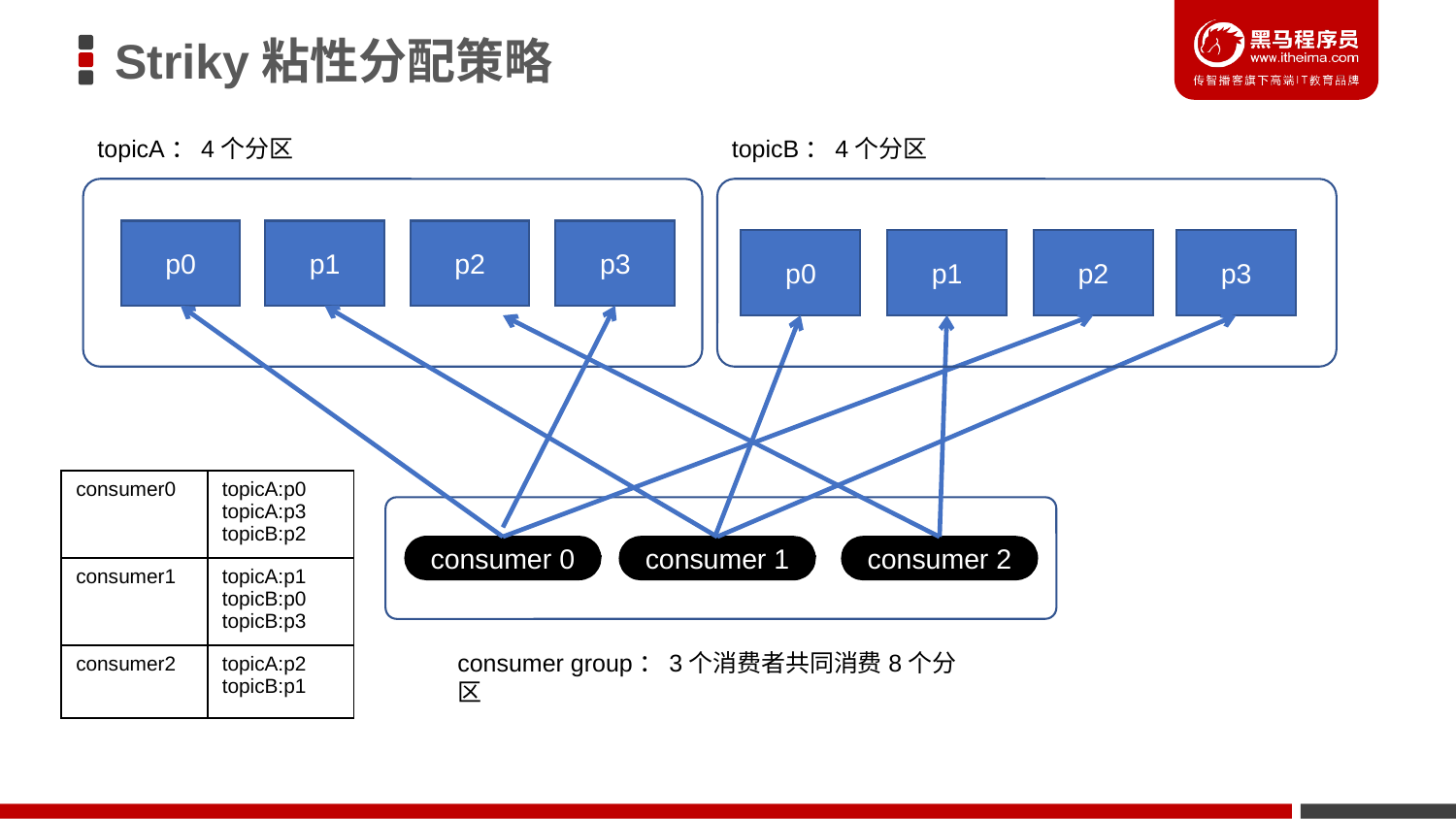

# Striky粘性分配策略
topicA：4个分区
topicB：4个分区

p0
p1
p2
p3
p0
p1
p2
p3
| consumer0 | topicA:p0 topicA:p3 topicB:p2 |
| --- | --- |
| consumer1 | topicA:p1 topicB:p0 topicB:p3 |
| consumer2 | topicA:p2 topicB:p1 |

consumer 0
consumer 1
consumer 2
consumer group：3个消费者共同消费8个分区